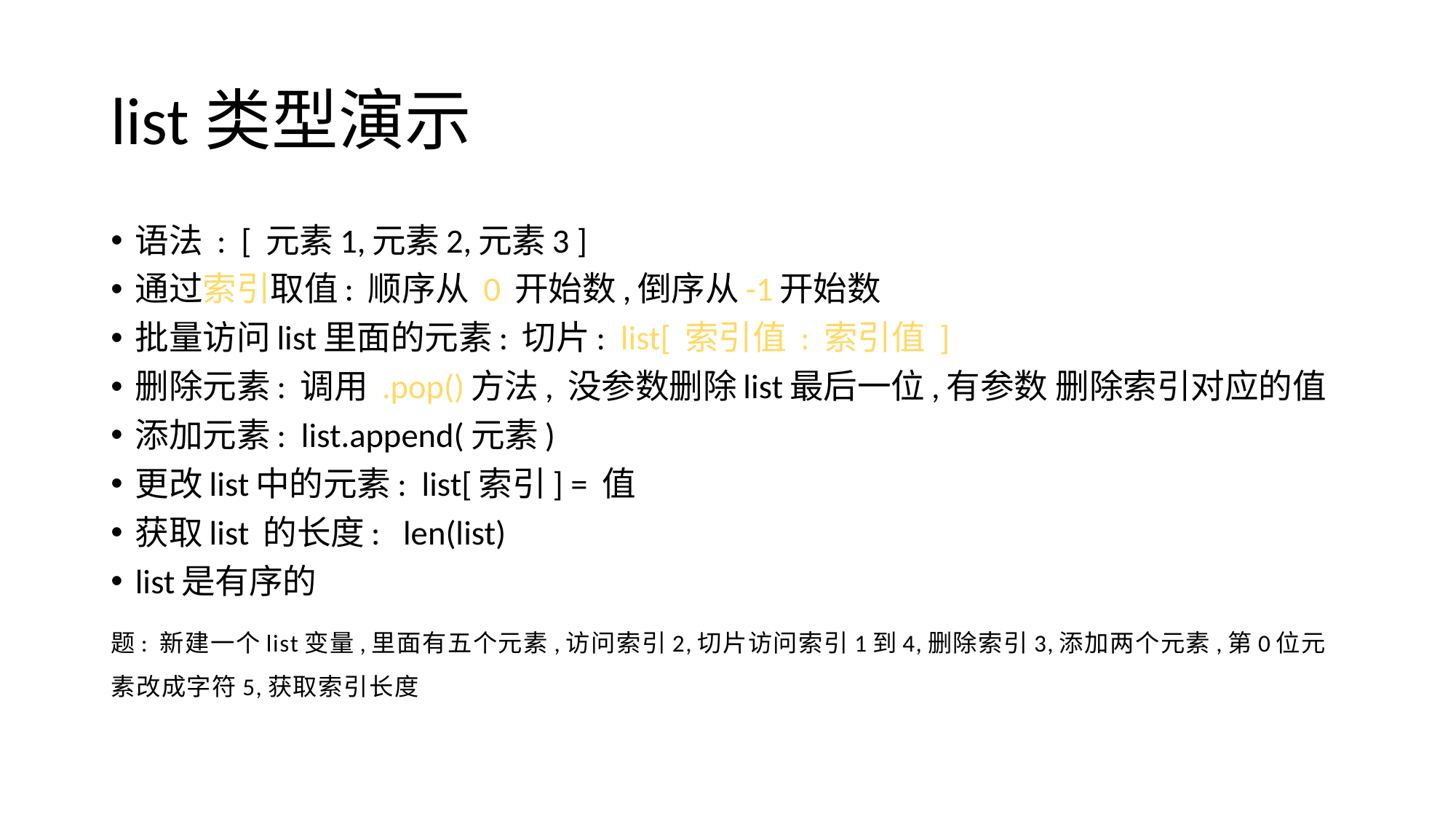

# list类型演示
语法 :  [ 元素1,元素2,元素3 ]
通过索引取值: 顺序从 0 开始数,倒序从-1开始数
批量访问list里面的元素: 切片:  list[ 索引值 : 索引值 ]
删除元素: 调用 .pop()方法, 没参数删除list最后一位,有参数 删除索引对应的值
添加元素:  list.append(元素)
更改list中的元素:  list[索引] = 值
获取list 的长度:   len(list)
list是有序的
题: 新建一个list变量,里面有五个元素,访问索引2,切片访问索引1到4,删除索引3,添加两个元素,第0位元素改成字符5,获取索引长度